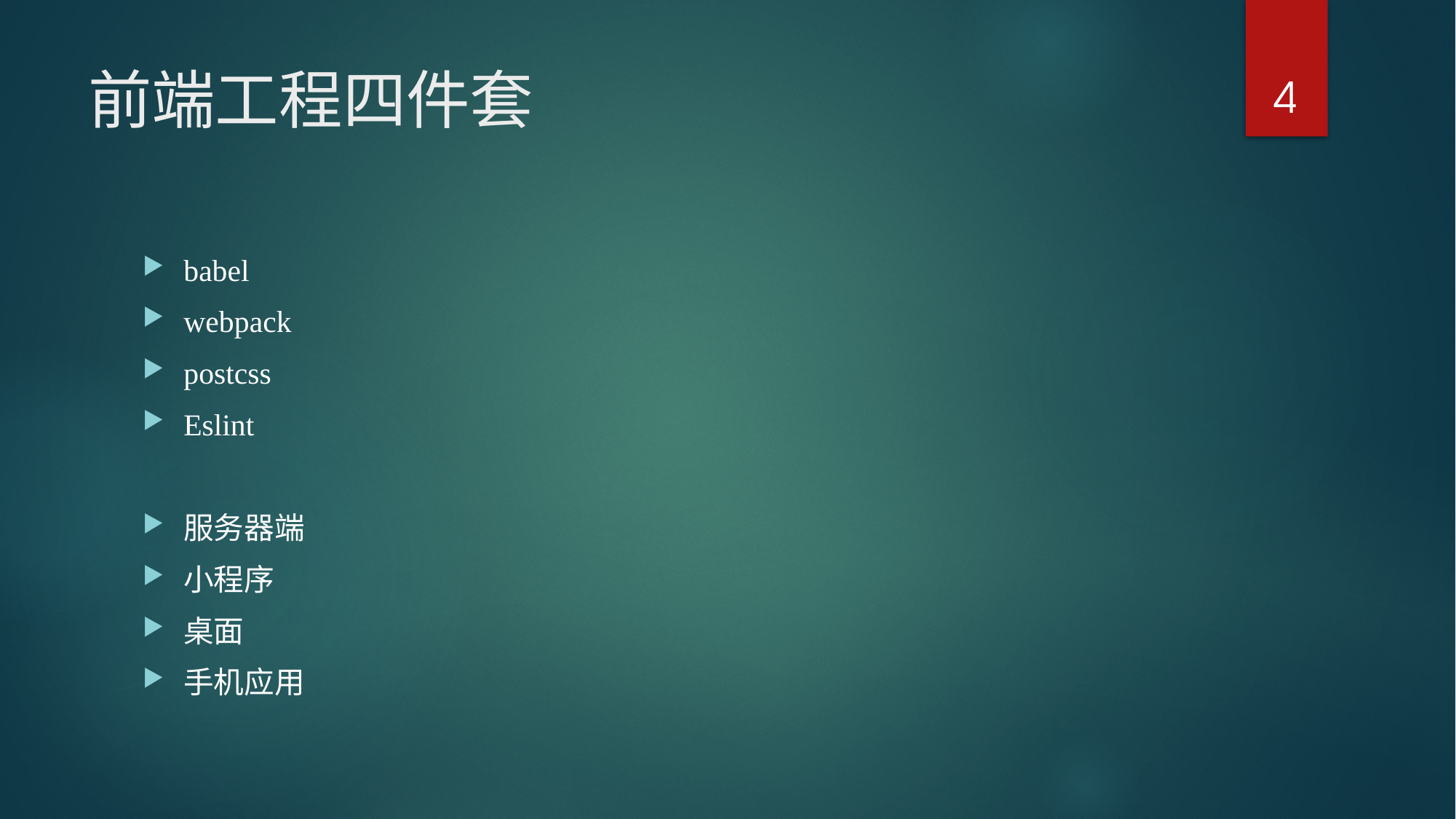

4
# 前端工程四件套
babel
webpack
postcss
Eslint

服务器端
小程序
桌面
手机应用